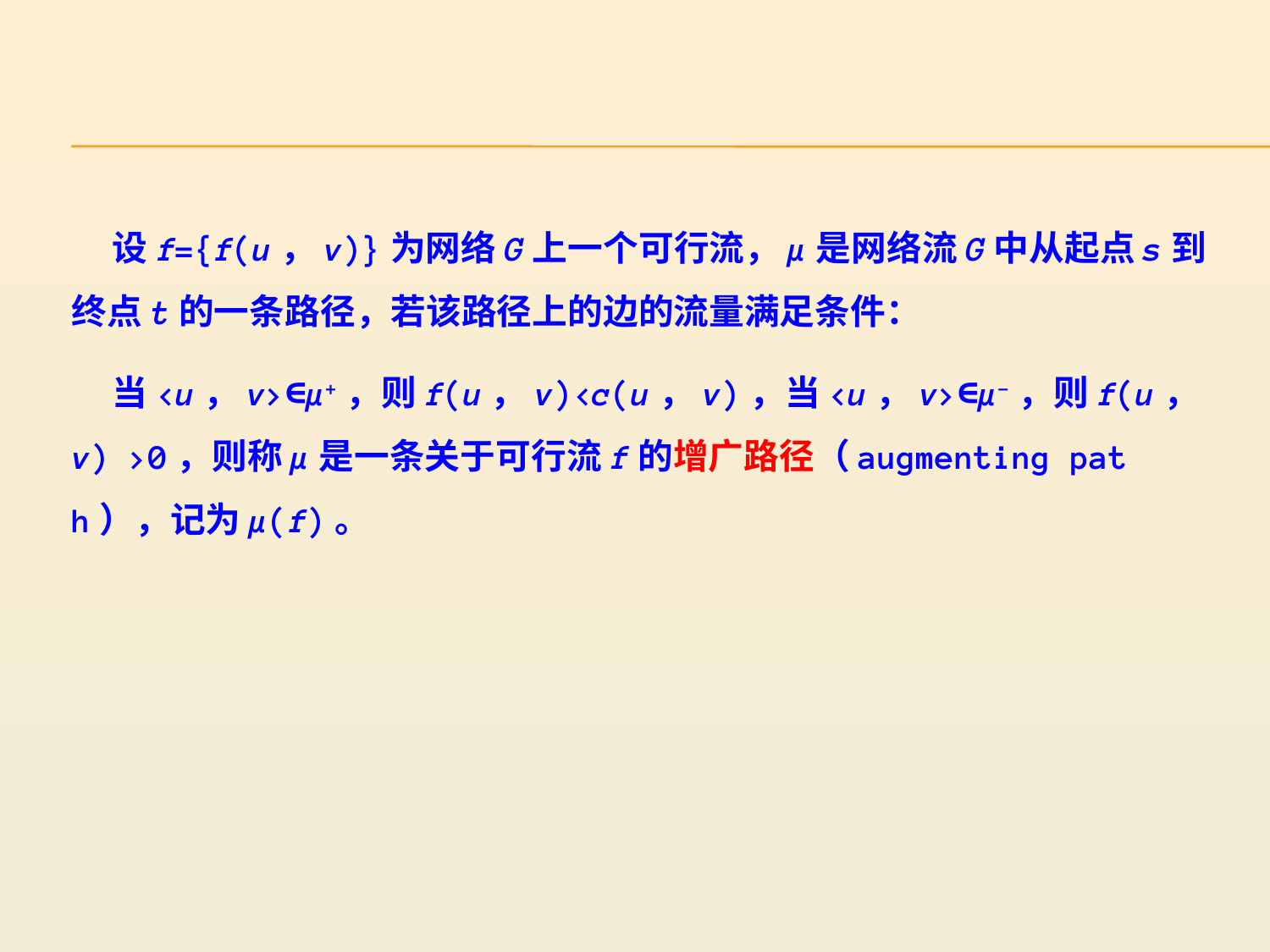

设f={f(u，v)}为网络G上一个可行流，μ是网络流G中从起点s到终点t的一条路径，若该路径上的边的流量满足条件：
    当<u，v>∈μ+，则f(u，v)<c(u，v)，当<u，v>∈μ-，则f(u，v) >0，则称μ是一条关于可行流f的增广路径（augmenting path），记为μ(f)。